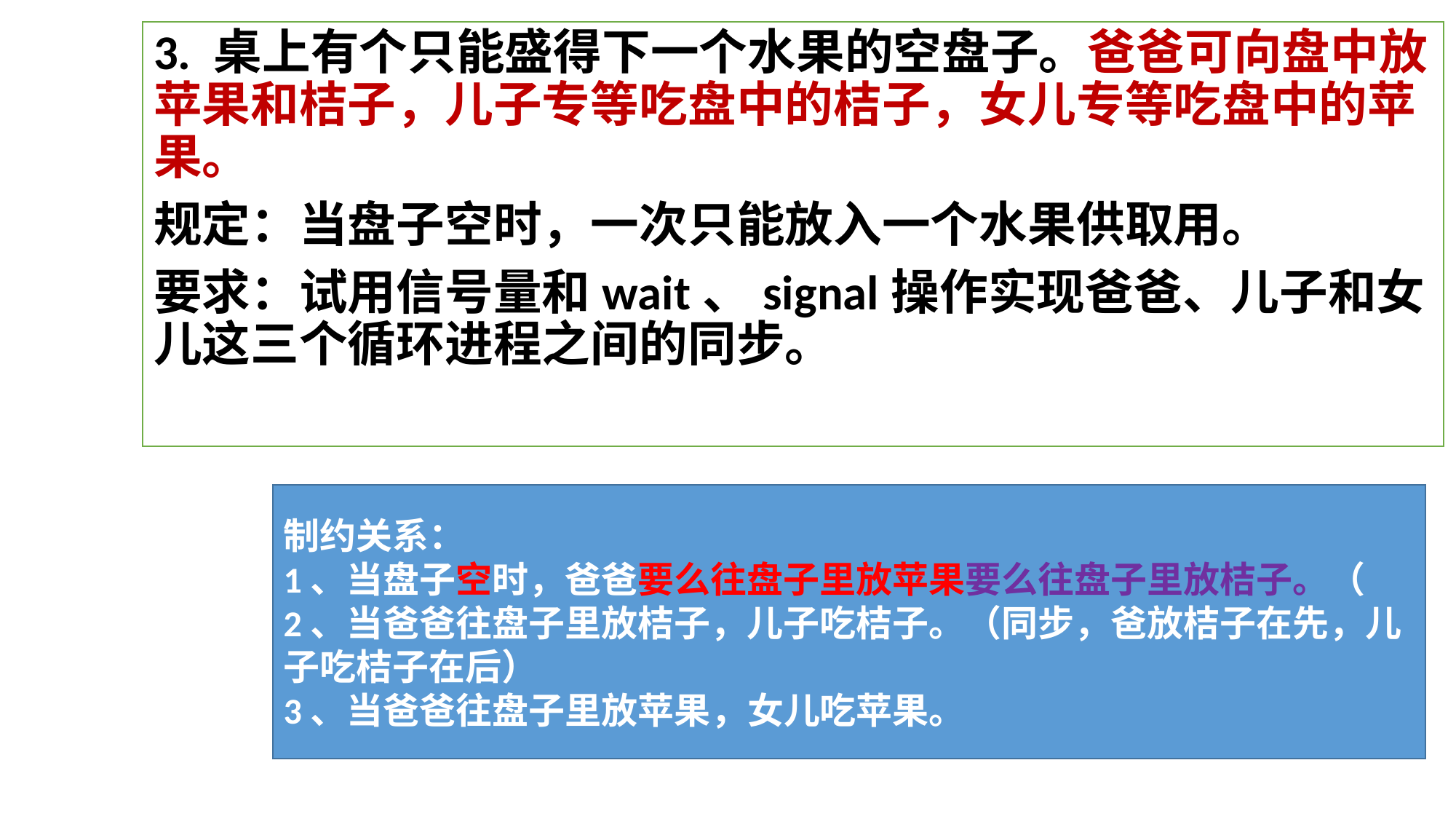

3. 桌上有个只能盛得下一个水果的空盘子。爸爸可向盘中放苹果和桔子，儿子专等吃盘中的桔子，女儿专等吃盘中的苹果。
规定：当盘子空时，一次只能放入一个水果供取用。
要求：试用信号量和wait、signal操作实现爸爸、儿子和女儿这三个循环进程之间的同步。
制约关系：
1、当盘子空时，爸爸要么往盘子里放苹果要么往盘子里放桔子。（
2、当爸爸往盘子里放桔子，儿子吃桔子。（同步，爸放桔子在先，儿子吃桔子在后）
3、当爸爸往盘子里放苹果，女儿吃苹果。